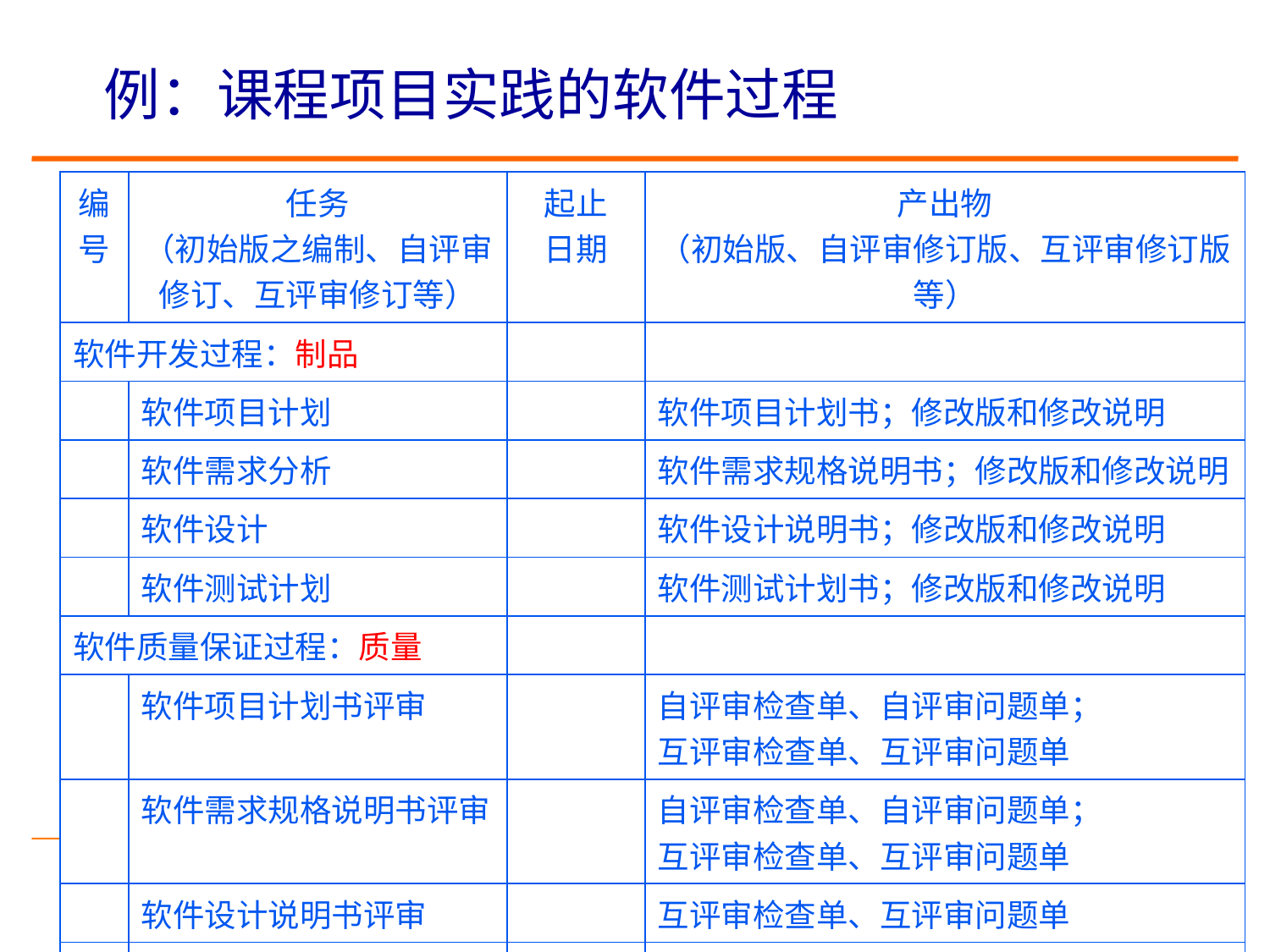

# 例：课程项目实践的软件过程
| 编号 | 任务 （初始版之编制、自评审修订、互评审修订等） | 起止 日期 | 产出物 （初始版、自评审修订版、互评审修订版等） |
| --- | --- | --- | --- |
| 软件开发过程：制品 |  |  |  |
|  | 软件项目计划 |  | 软件项目计划书；修改版和修改说明 |
|  | 软件需求分析 |  | 软件需求规格说明书；修改版和修改说明 |
|  | 软件设计 |  | 软件设计说明书；修改版和修改说明 |
|  | 软件测试计划 |  | 软件测试计划书；修改版和修改说明 |
| 软件质量保证过程：质量 |  |  |  |
|  | 软件项目计划书评审 |  | 自评审检查单、自评审问题单； 互评审检查单、互评审问题单 |
|  | 软件需求规格说明书评审 |  | 自评审检查单、自评审问题单； 互评审检查单、互评审问题单 |
|  | 软件设计说明书评审 |  | 互评审检查单、互评审问题单 |
|  | 软件测试计划评审 |  | 自评审检查单、自评审问题单； 互评审检查单、互评审问题单 |